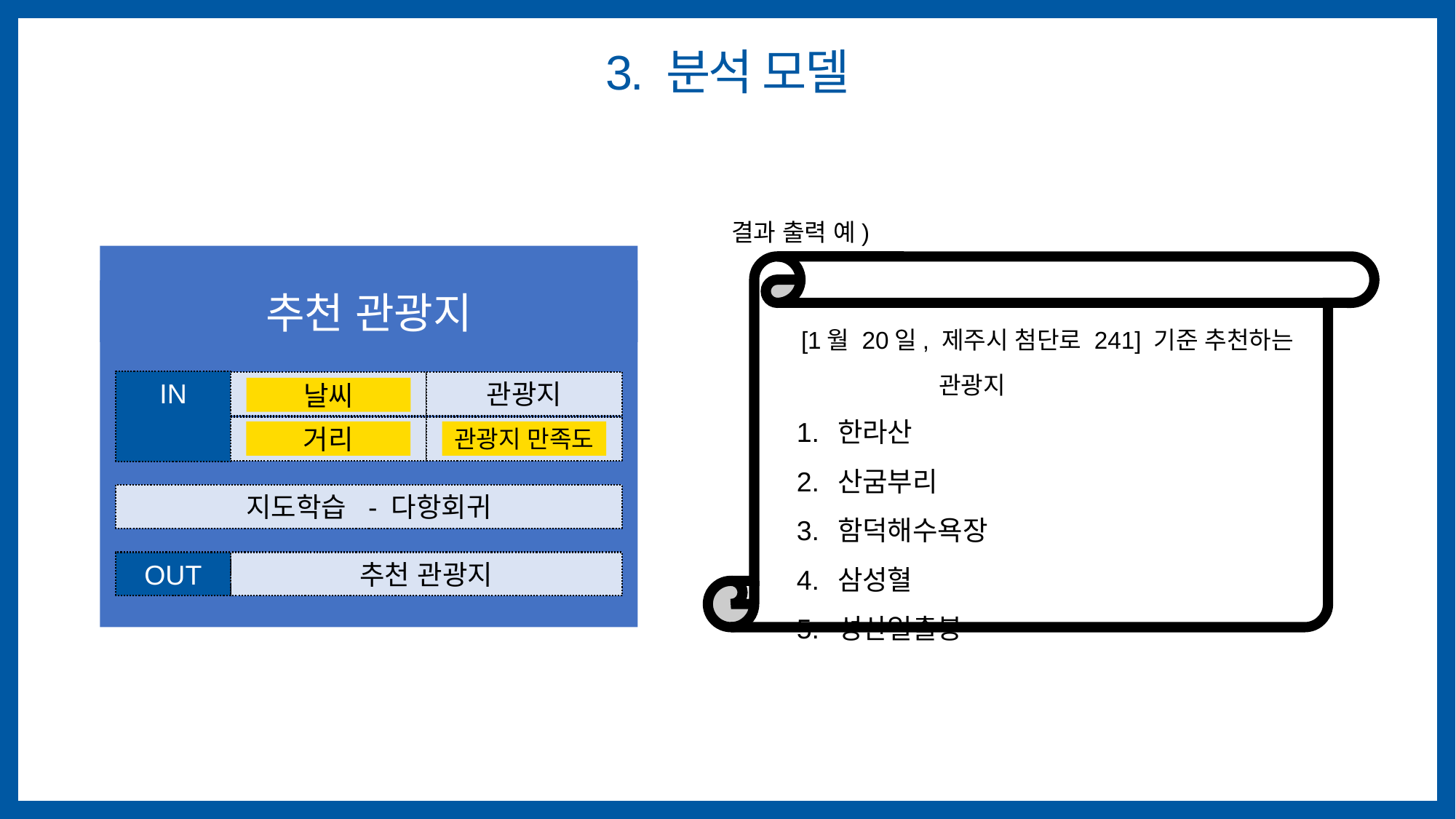

# 3. 분석 모델

                 결과 출력 예)

                  [1월 20일, 제주시 첨단로 241] 기준 추천하는 관광지
한라산
산굼부리
함덕해수욕장
삼성혈
성산일출봉

추천 관광지
IN
날씨 그룹
관광지
거리
만족도
지도학습  - 다항회귀
OUT
추천 관광지

날씨
거리
관광지 만족도